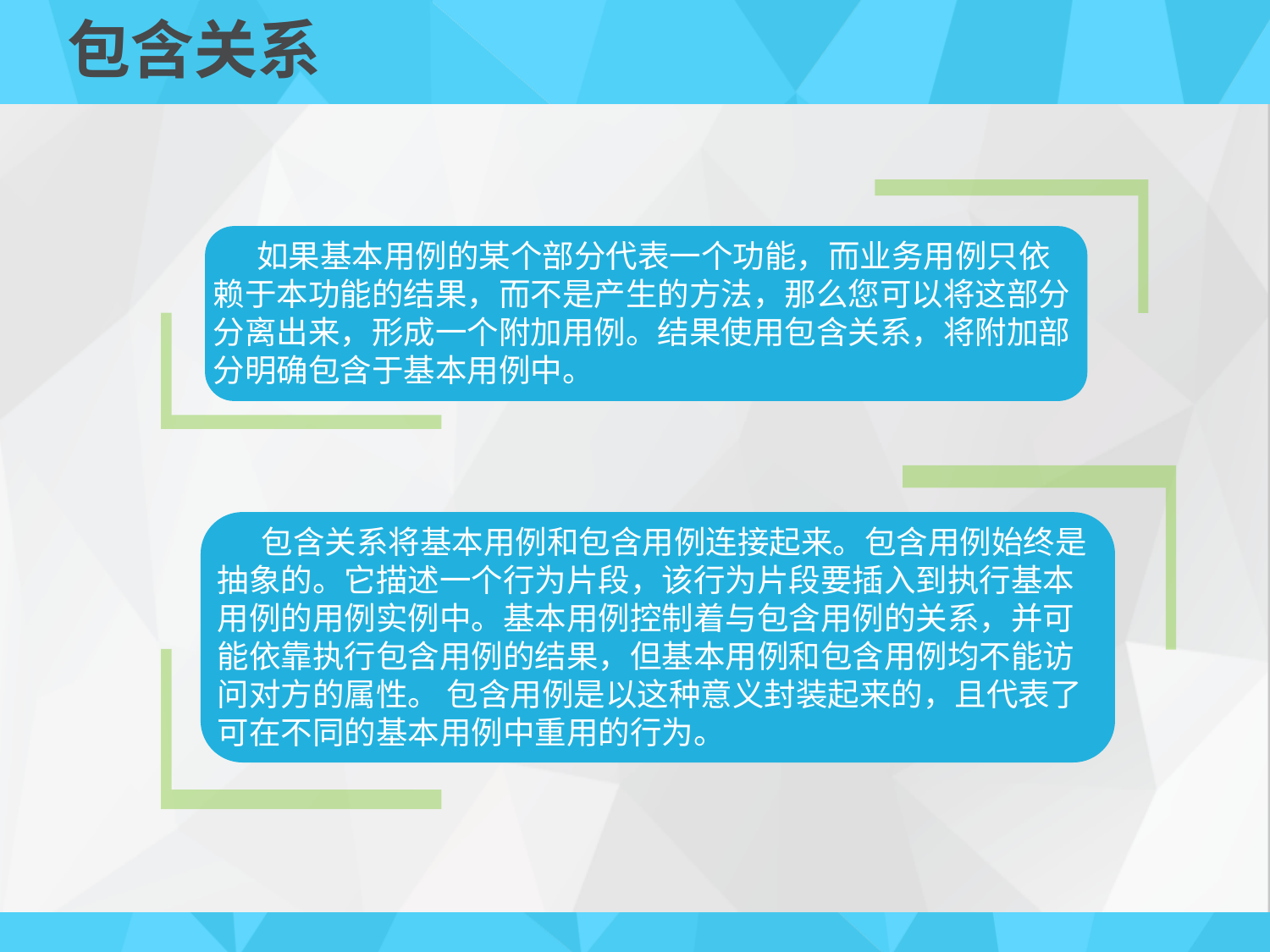

# 包含关系

     如果基本用例的某个部分代表一个功能，而业务用例只依赖于本功能的结果，而不是产生的方法，那么您可以将这部分分离出来，形成一个附加用例。结果使用包含关系，将附加部分明确包含于基本用例中。

     包含关系将基本用例和包含用例连接起来。包含用例始终是抽象的。它描述一个行为片段，该行为片段要插入到执行基本用例的用例实例中。基本用例控制着与包含用例的关系，并可能依靠执行包含用例的结果，但基本用例和包含用例均不能访问对方的属性。 包含用例是以这种意义封装起来的，且代表了可在不同的基本用例中重用的行为。